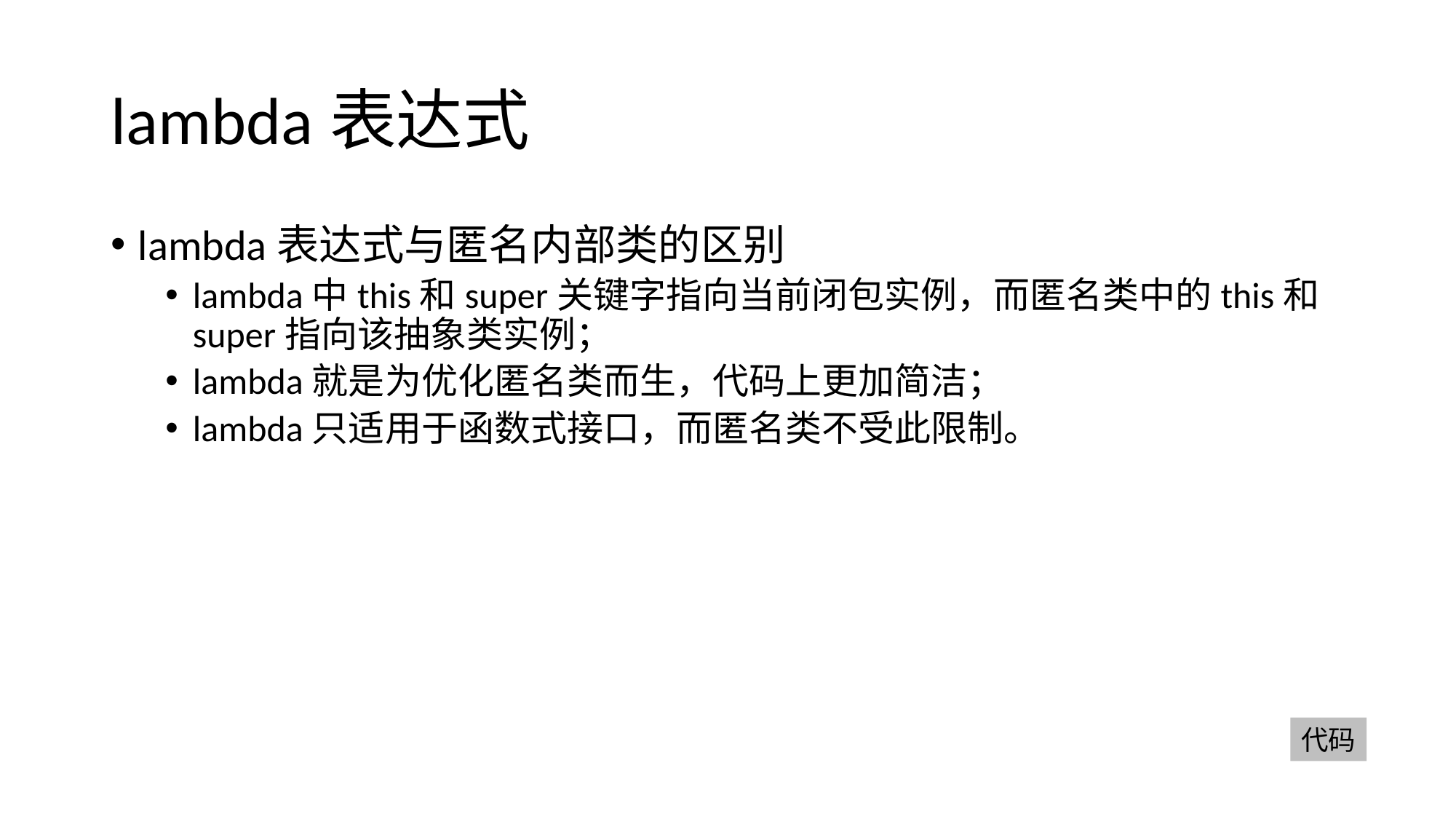

# lambda表达式
lambda表达式与匿名内部类的区别
lambda中this和super关键字指向当前闭包实例，而匿名类中的this和super指向该抽象类实例；
lambda就是为优化匿名类而生，代码上更加简洁；
lambda只适用于函数式接口，而匿名类不受此限制。
代码